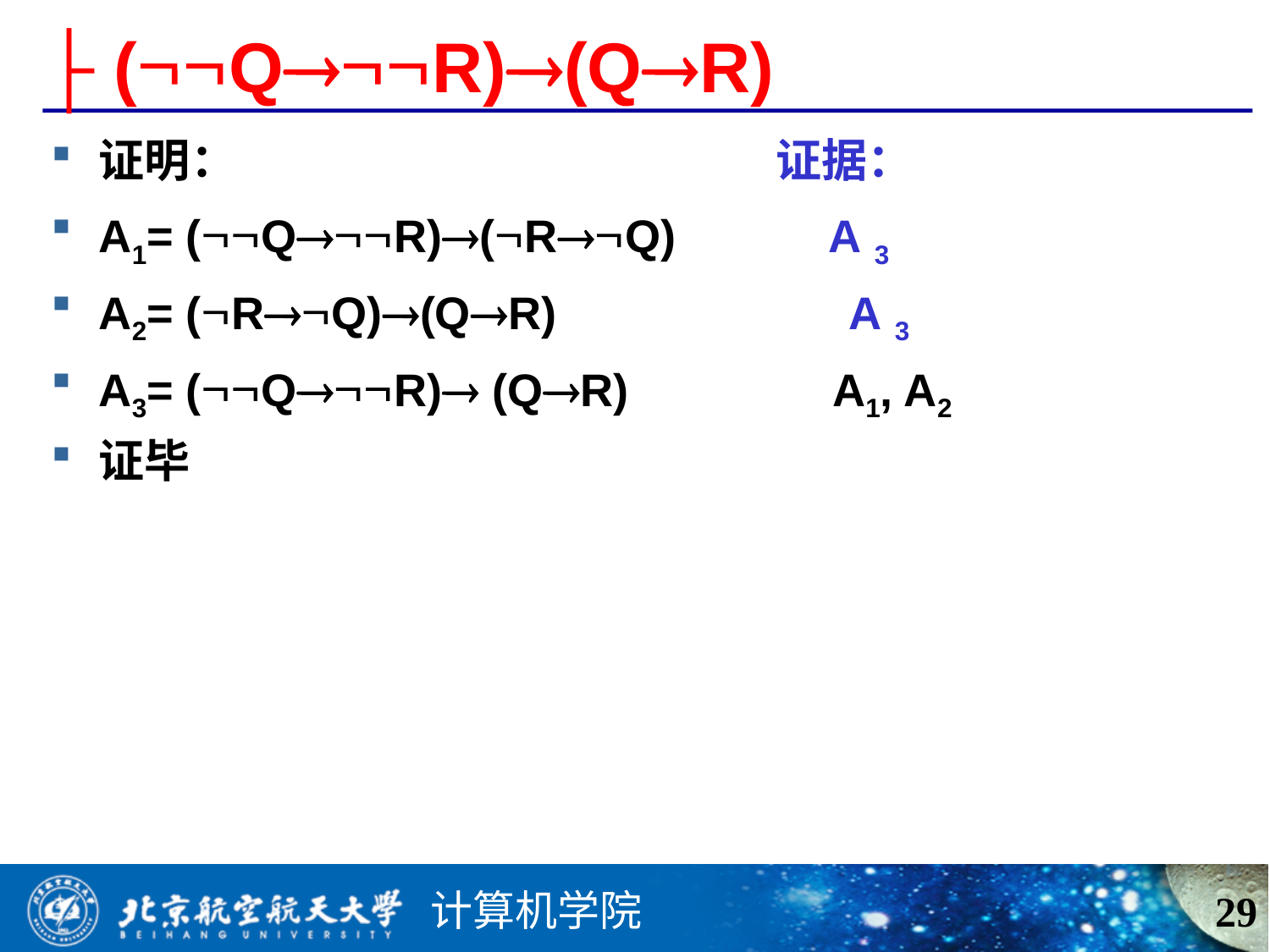

# ├ (¬¬Q→¬¬R)→(Q→R)
证明：                                                    证据：
A1= (¬¬Q→¬¬R)→(¬R→¬Q)            A 3
A2= (¬R→¬Q)→(Q→R)                       A 3
A3= (¬¬Q→¬¬R)→ (Q→R)                A1, A2
证毕